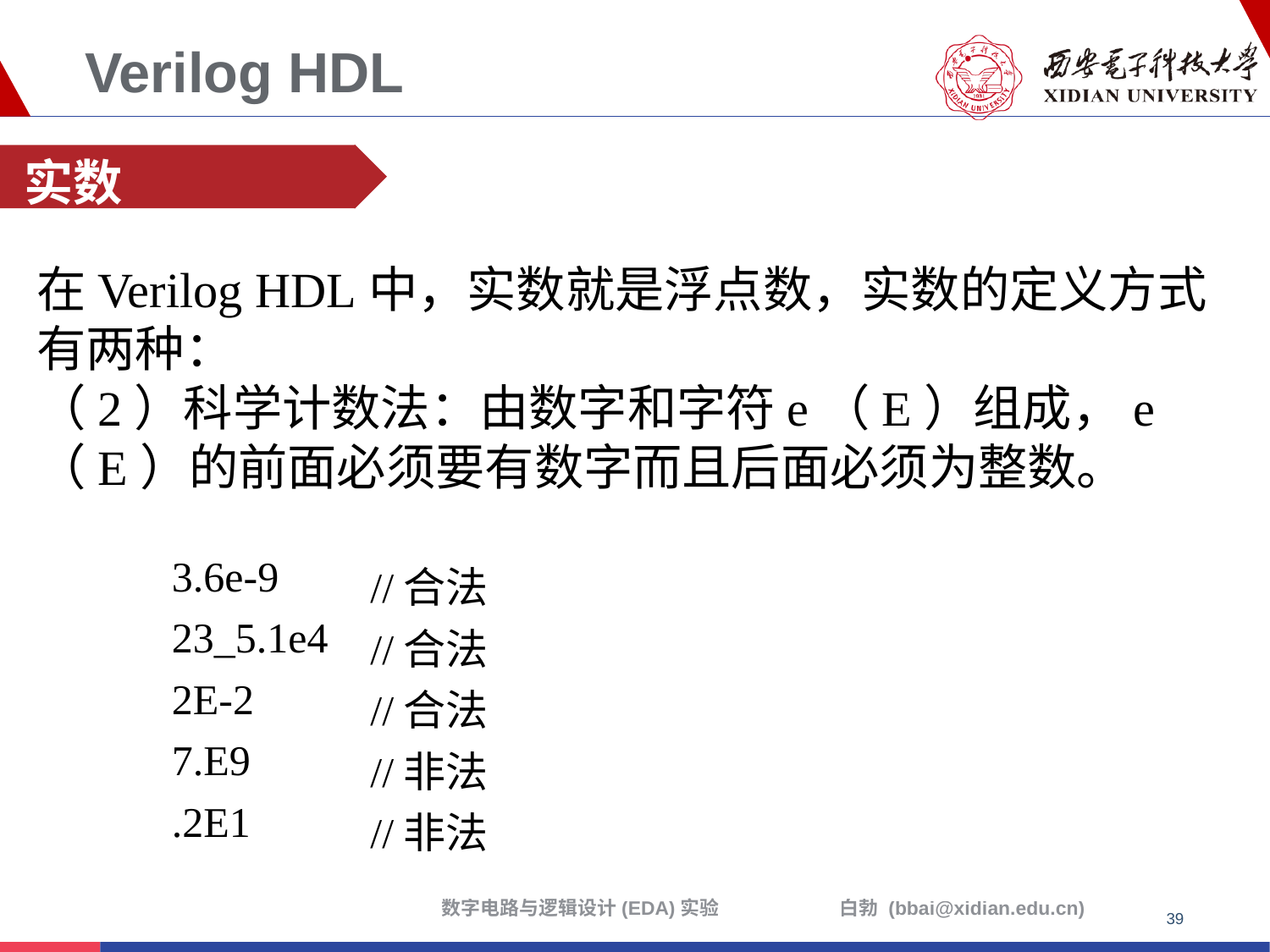

# Verilog HDL
实数
在Verilog HDL中，实数就是浮点数，实数的定义方式有两种：
（2）科学计数法：由数字和字符e（E）组成，e（E）的前面必须要有数字而且后面必须为整数。

| 3.6e-9 | //合法 |
| --- | --- |
| 23\_5.1e4 | //合法 |
| 2E-2 | //合法 |
| 7.E9 | //非法 |
| .2E1 | //非法 |
39